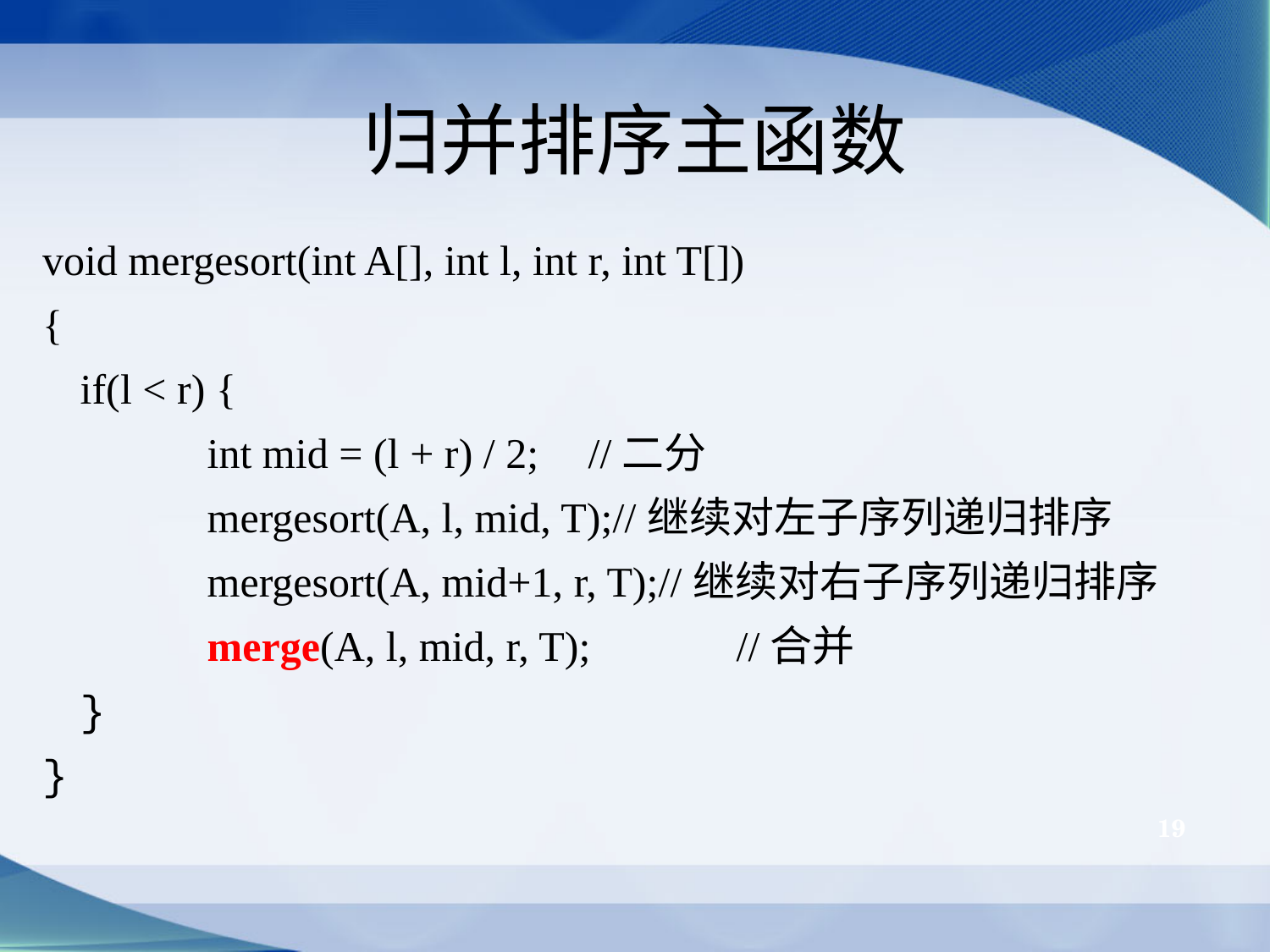

# 归并排序主函数
void mergesort(int A[], int l, int r, int T[])
{
	if(l < r) {
		int mid = (l + r) / 2;	//二分
		mergesort(A, l, mid, T);//继续对左子序列递归排序
		mergesort(A, mid+1, r, T);//继续对右子序列递归排序
		merge(A, l, mid, r, T);	  //合并
	}
}

19